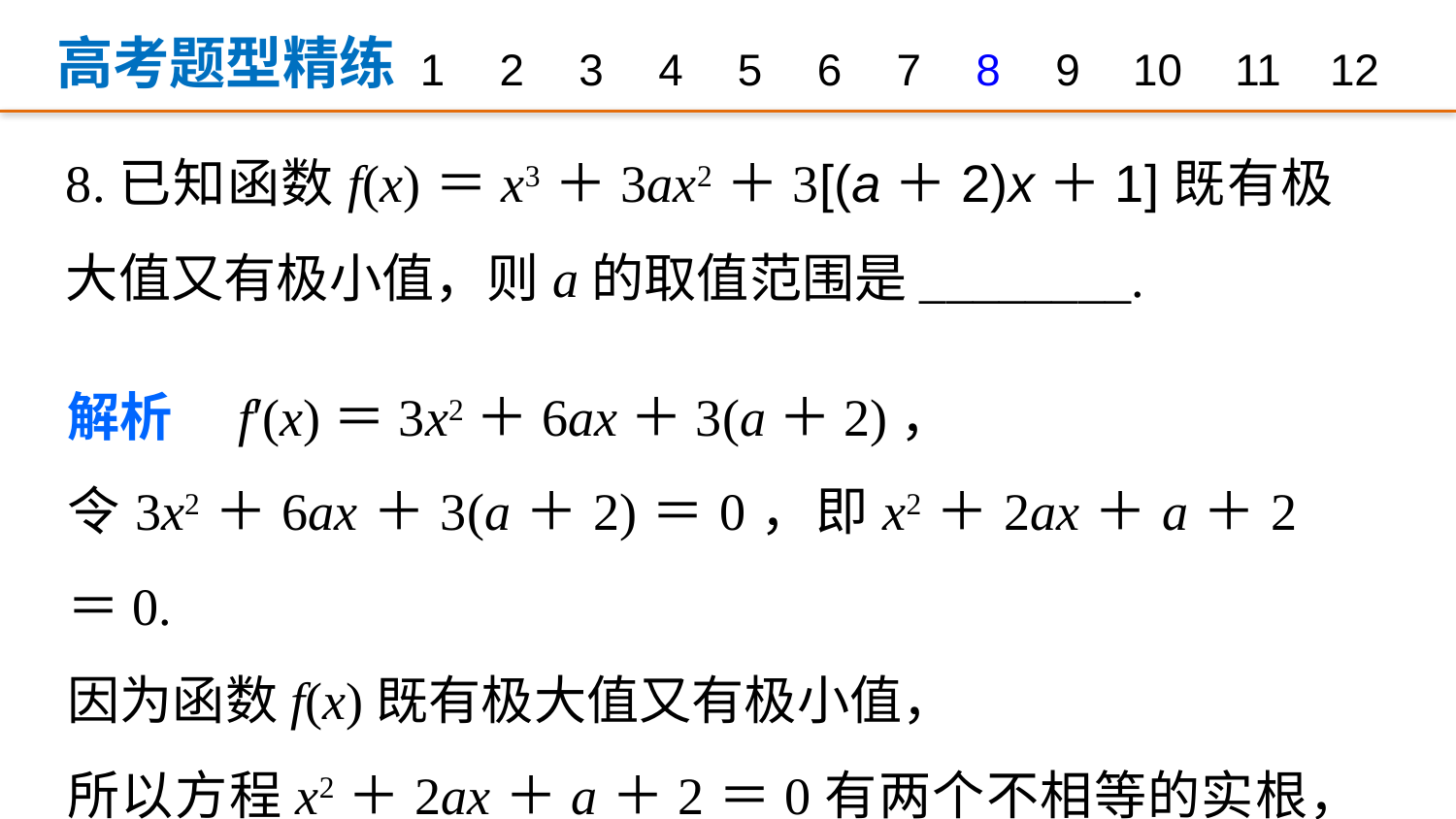

高考题型精练
1
2
3
4
5
6
7
8
9
12
10
11
8.已知函数f(x)＝x3＋3ax2＋3[(a＋2)x＋1]既有极大值又有极小值，则a的取值范围是________.
解析　f′(x)＝3x2＋6ax＋3(a＋2)，
令3x2＋6ax＋3(a＋2)＝0，即x2＋2ax＋a＋2＝0.
因为函数f(x)既有极大值又有极小值，
所以方程x2＋2ax＋a＋2＝0有两个不相等的实根，